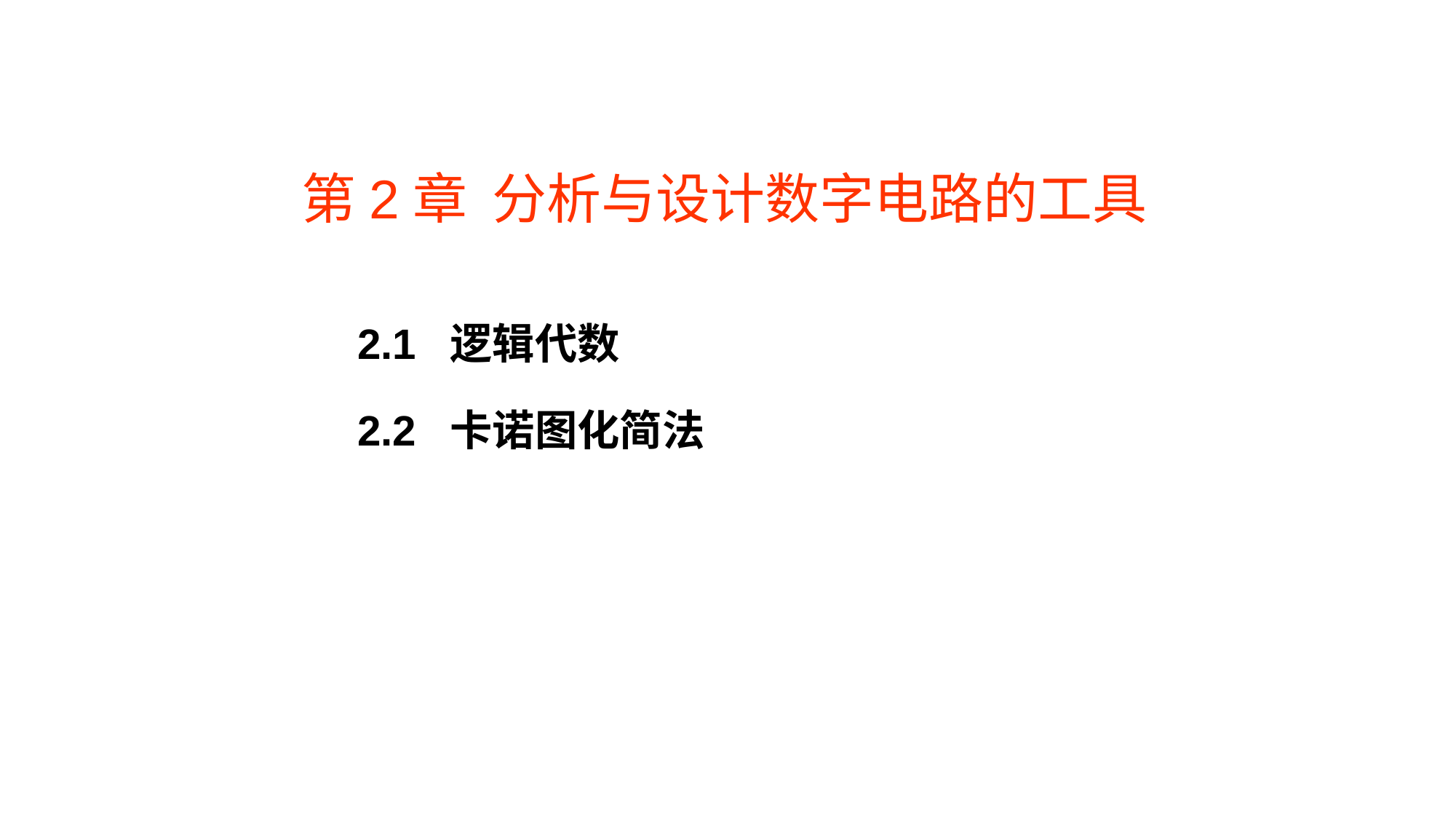

# 第2章  分析与设计数字电路的工具
       2.1  逻辑代数
       2.2  卡诺图化简法